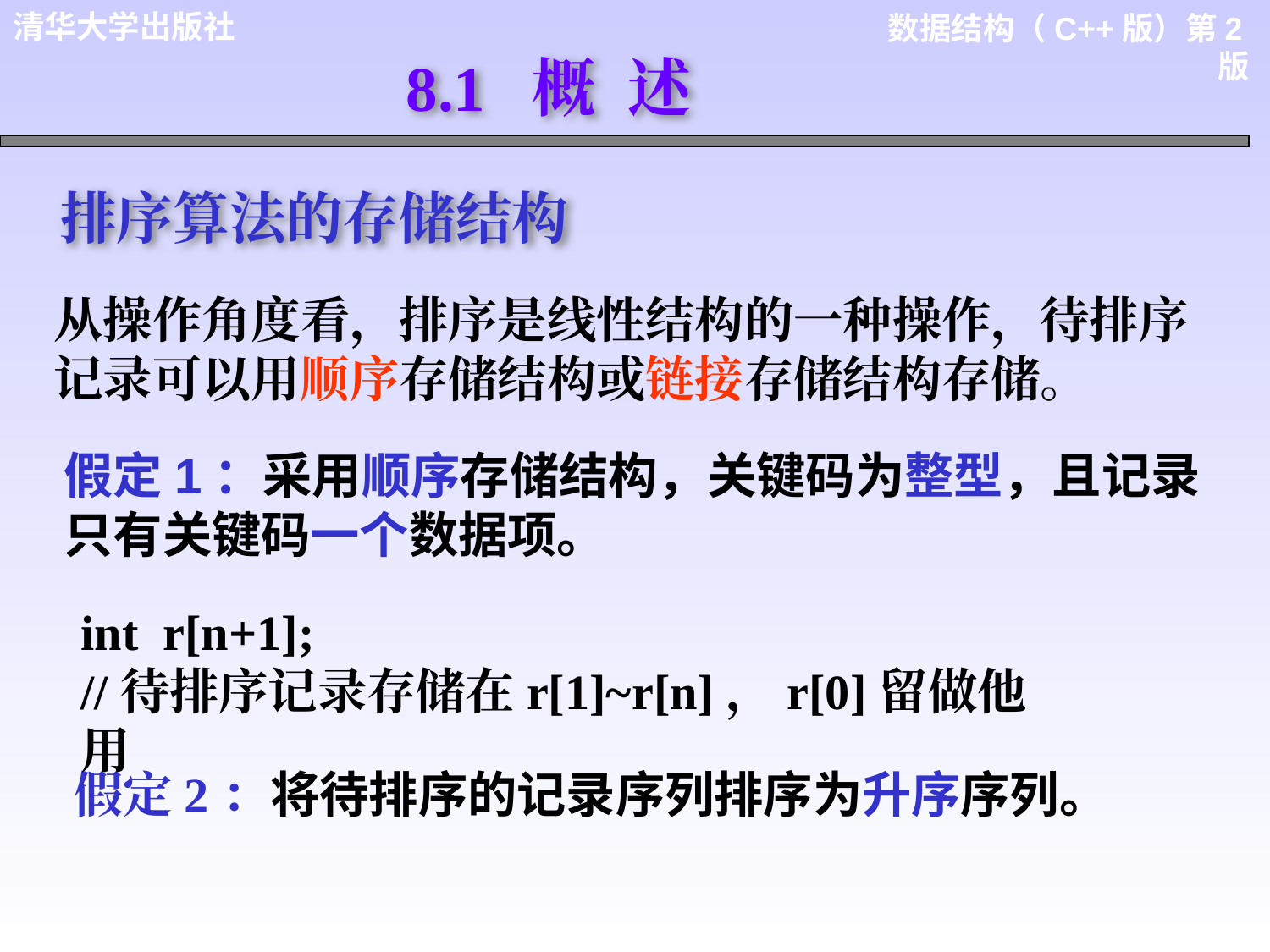

8.1  概  述
排序算法的存储结构
从操作角度看，排序是线性结构的一种操作，待排序记录可以用顺序存储结构或链接存储结构存储。
假定1：采用顺序存储结构，关键码为整型，且记录只有关键码一个数据项。
int  r[n+1];
//待排序记录存储在r[1]~r[n]，r[0]留做他用
假定2：将待排序的记录序列排序为升序序列。